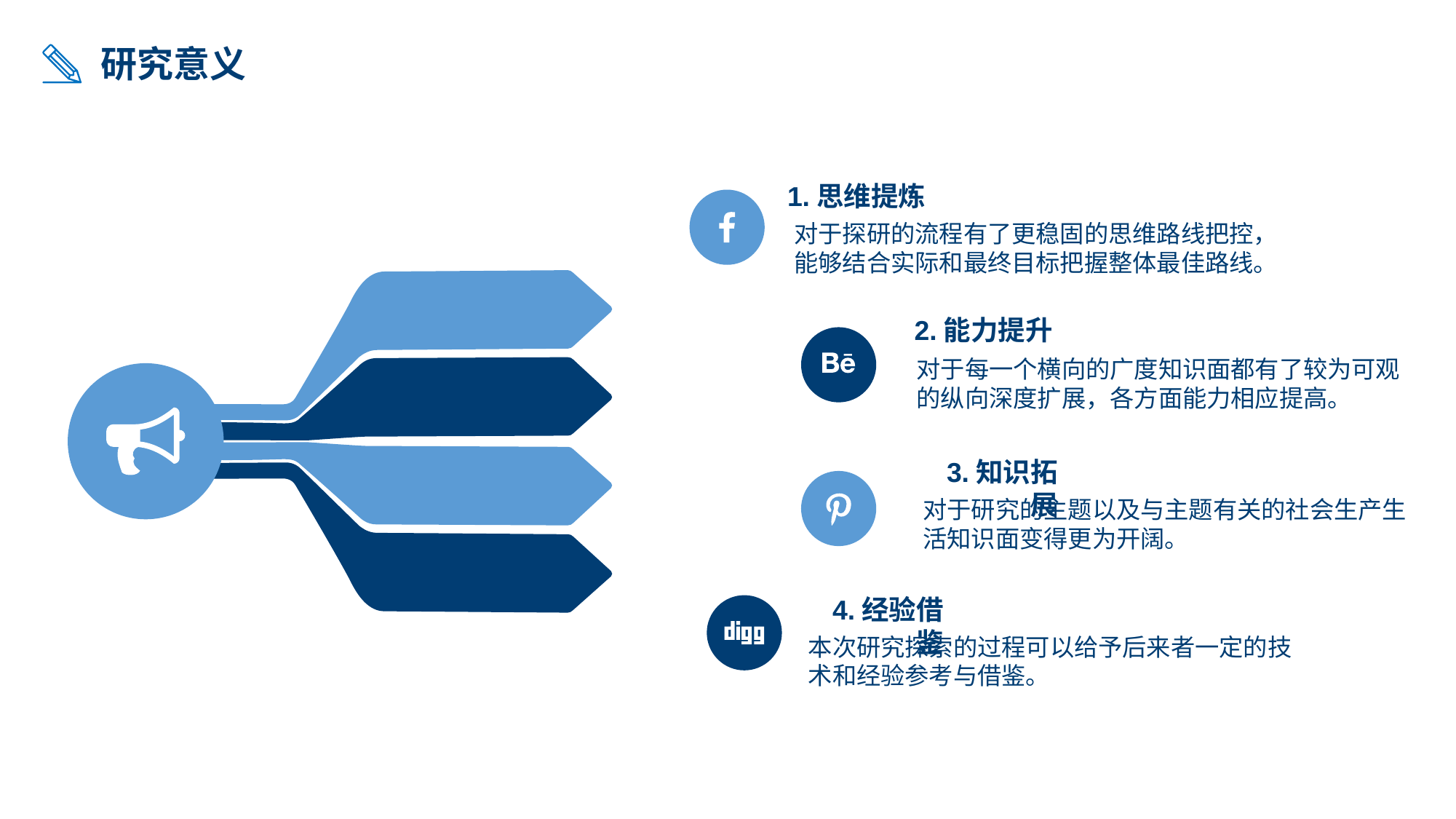

研究意义

1.思维提炼

对于探研的流程有了更稳固的思维路线把控，能够结合实际和最终目标把握整体最佳路线。

2.能力提升

对于每一个横向的广度知识面都有了较为可观的纵向深度扩展，各方面能力相应提高。

3.知识拓展

对于研究的主题以及与主题有关的社会生产生活知识面变得更为开阔。

4.经验借鉴

本次研究探索的过程可以给予后来者一定的技术和经验参考与借鉴。